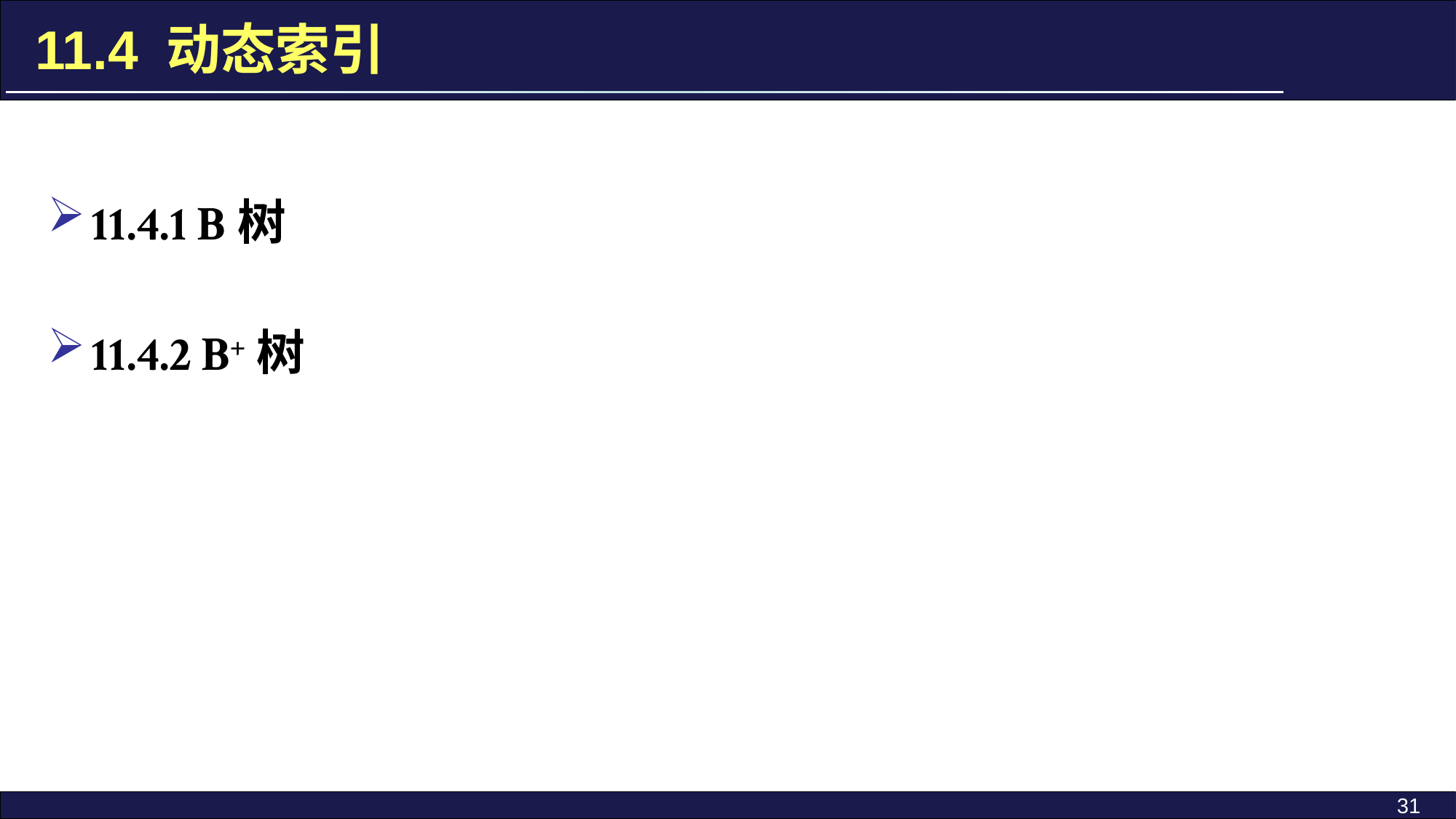

11.4 动态索引
11.4.1 B树
11.4.2 B+树
31